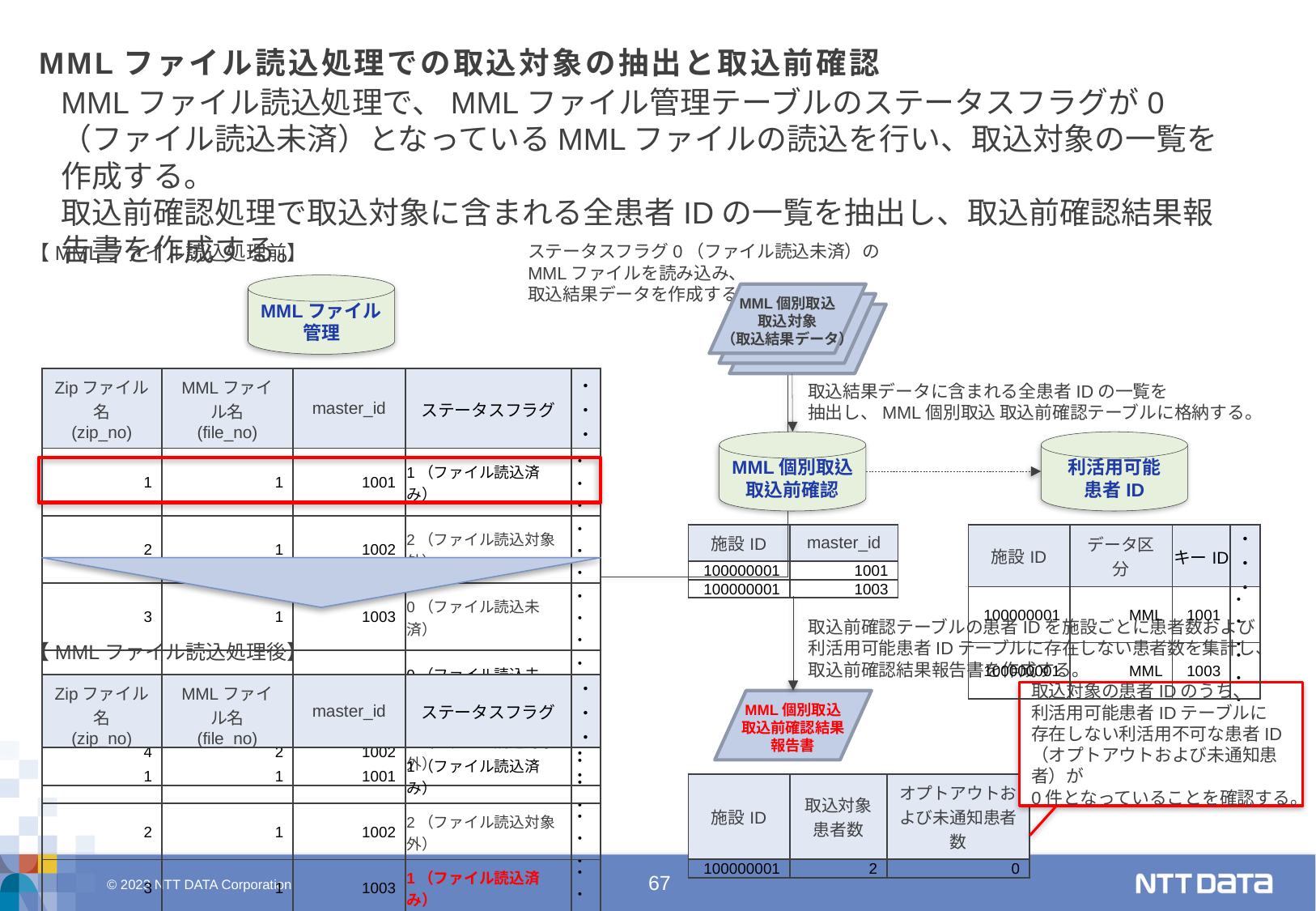

# MMLファイル読込処理での取込対象の抽出と取込前確認
MMLファイル読込処理で、MMLファイル管理テーブルのステータスフラグが0（ファイル読込未済）となっているMMLファイルの読込を行い、取込対象の一覧を作成する。
取込前確認処理で取込対象に含まれる全患者IDの一覧を抽出し、取込前確認結果報告書を作成する。
【MMLファイル読込処理前】
ステータスフラグ0（ファイル読込未済）の
MMLファイルを読み込み、
取込結果データを作成する。
MMLファイル
管理
MML個別取込
取込対象
（取込結果データ）

| Zipファイル名 (zip\_no) | MMLファイル名 (file\_no) | master\_id | ステータスフラグ | ・・・ |
| --- | --- | --- | --- | --- |
| 1 | 1 | 1001 | 1（ファイル読込済み） | ・・・ |
| 2 | 1 | 1002 | 2（ファイル読込対象外） | ・・・ |
| 3 | 1 | 1003 | 0（ファイル読込未済） | ・・・ |
| 4 | 1 | 1001 | 0（ファイル読込未済） | ・・・ |
| 4 | 2 | 1002 | 2（ファイル読込対象外） | ・・・ |
取込結果データに含まれる全患者IDの一覧を
抽出し、MML個別取込 取込前確認テーブルに格納する。
MML個別取込
取込前確認
利活用可能
患者ID

| 施設ID | master\_id |
| --- | --- |
| 100000001 | 1001 |
| 100000001 | 1003 |
| 施設ID | データ区分 | キーID | ・・・ |
| --- | --- | --- | --- |
| 100000001 | MML | 1001 | ・・・ |
| 100000001 | MML | 1003 | ・・・ |

取込前確認テーブルの患者IDを施設ごとに患者数および
利活用可能患者IDテーブルに存在しない患者数を集計し、
取込前確認結果報告書を作成する。
【MMLファイル読込処理後】
| Zipファイル名 (zip\_no) | MMLファイル名 (file\_no) | master\_id | ステータスフラグ | ・・・ |
| --- | --- | --- | --- | --- |
| 1 | 1 | 1001 | 1（ファイル読込済み） | ・・・ |
| 2 | 1 | 1002 | 2（ファイル読込対象外） | ・・・ |
| 3 | 1 | 1003 | 1（ファイル読込済み） | ・・・ |
| 4 | 1 | 1001 | 1（ファイル読込済み） | ・・・ |
| 4 | 2 | 1002 | 2（ファイル読込対象外） | ・・・ |
取込対象の患者IDのうち、
利活用可能患者IDテーブルに
存在しない利活用不可な患者ID
（オプトアウトおよび未通知患者）が
0件となっていることを確認する。
MML個別取込
取込前確認結果
報告書
| 施設ID | 取込対象 患者数 | オプトアウトおよび未通知患者数 |
| --- | --- | --- |
| 100000001 | 2 | 0 |